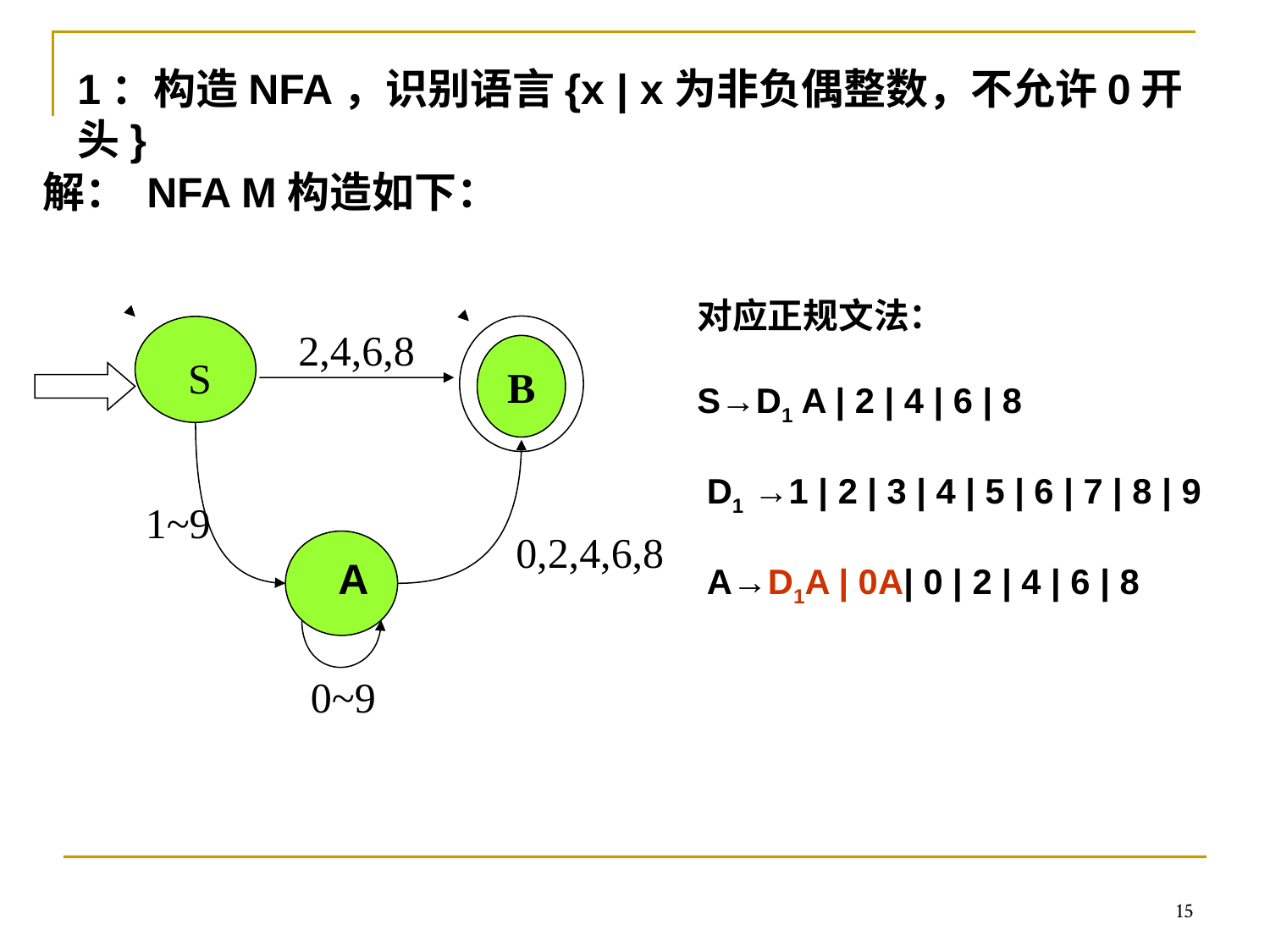

1：构造NFA，识别语言{x | x为非负偶整数，不允许0开头}
解： NFA M构造如下：

对应正规文法：

S→D1 A | 2 | 4 | 6 | 8

 D1 →1 | 2 | 3 | 4 | 5 | 6 | 7 | 8 | 9

 A→D1A | 0A| 0 | 2 | 4 | 6 | 8

2,4,6,8

S

B

1~9
0,2,4,6,8
  A
0~9
15